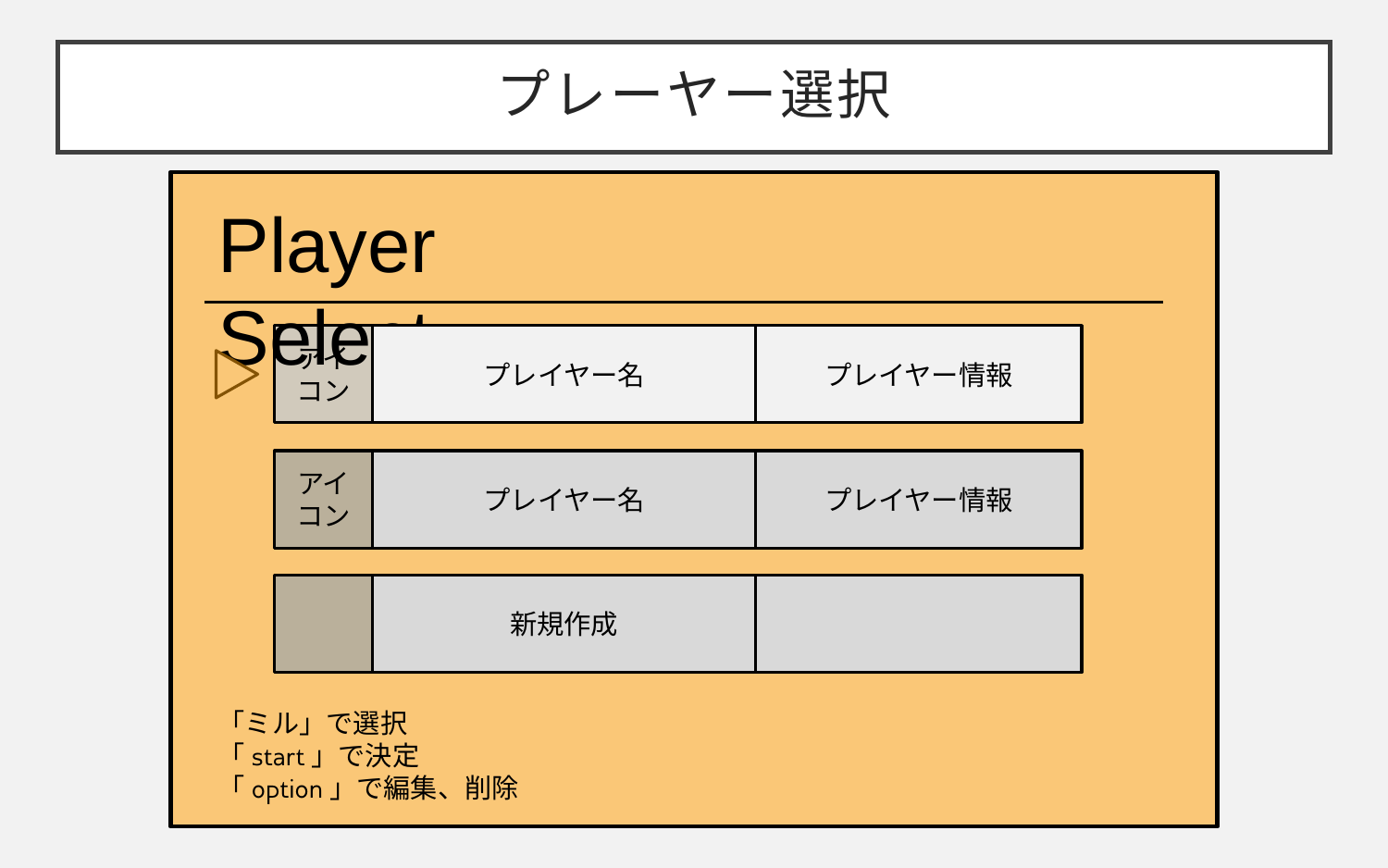

# プレーヤー選択

Player Select
プレイヤー情報
プレイヤー名
アイコン

プレイヤー情報
プレイヤー名
アイコン

新規作成

「ミル」で選択
「start」で決定
「option」で編集、削除